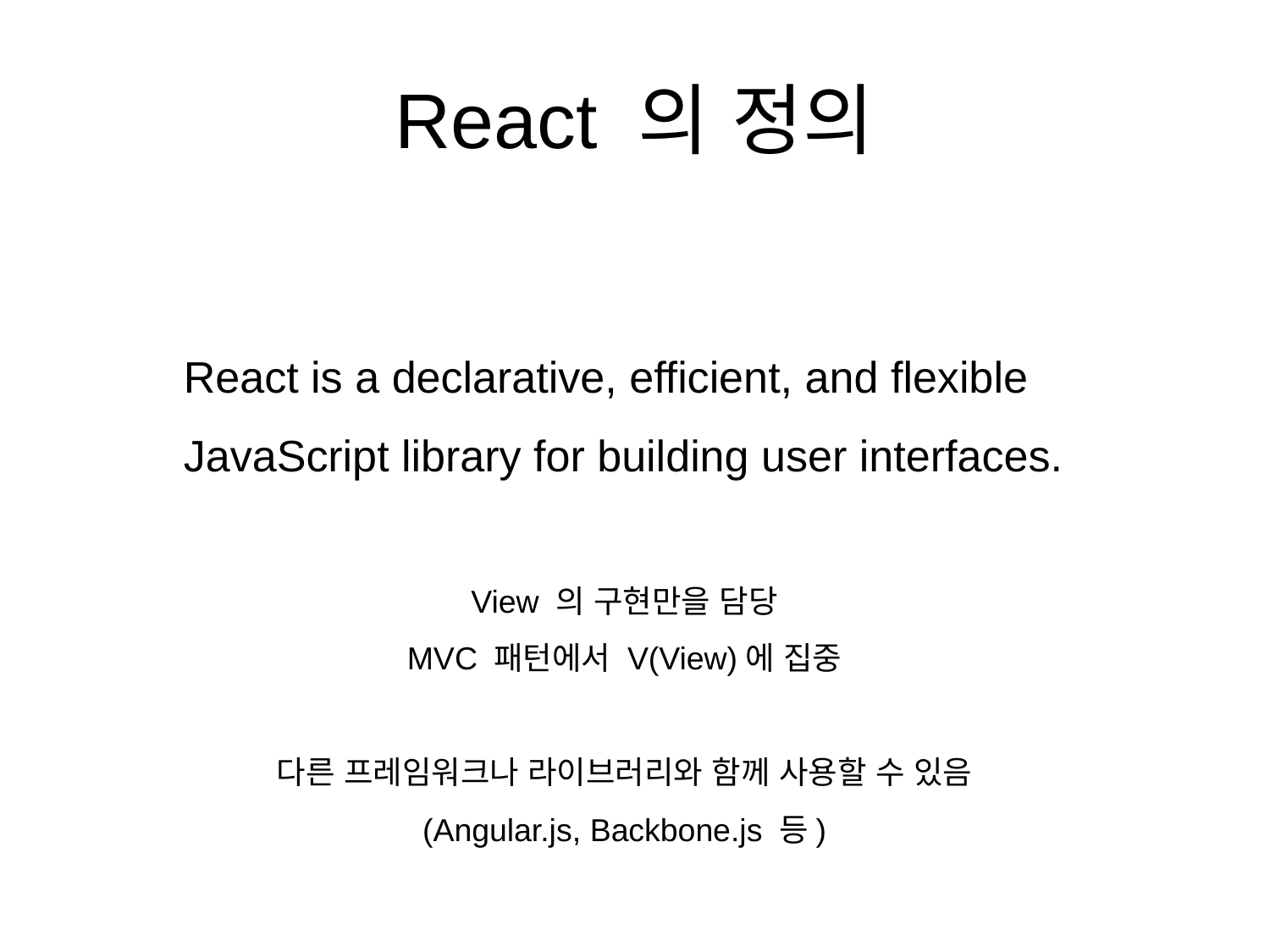

# React 의 정의
React is a declarative, efficient, and flexible
JavaScript library for building user interfaces.
View 의 구현만을 담당
MVC 패턴에서 V(View)에 집중

다른 프레임워크나 라이브러리와 함께 사용할 수 있음
(Angular.js, Backbone.js 등)